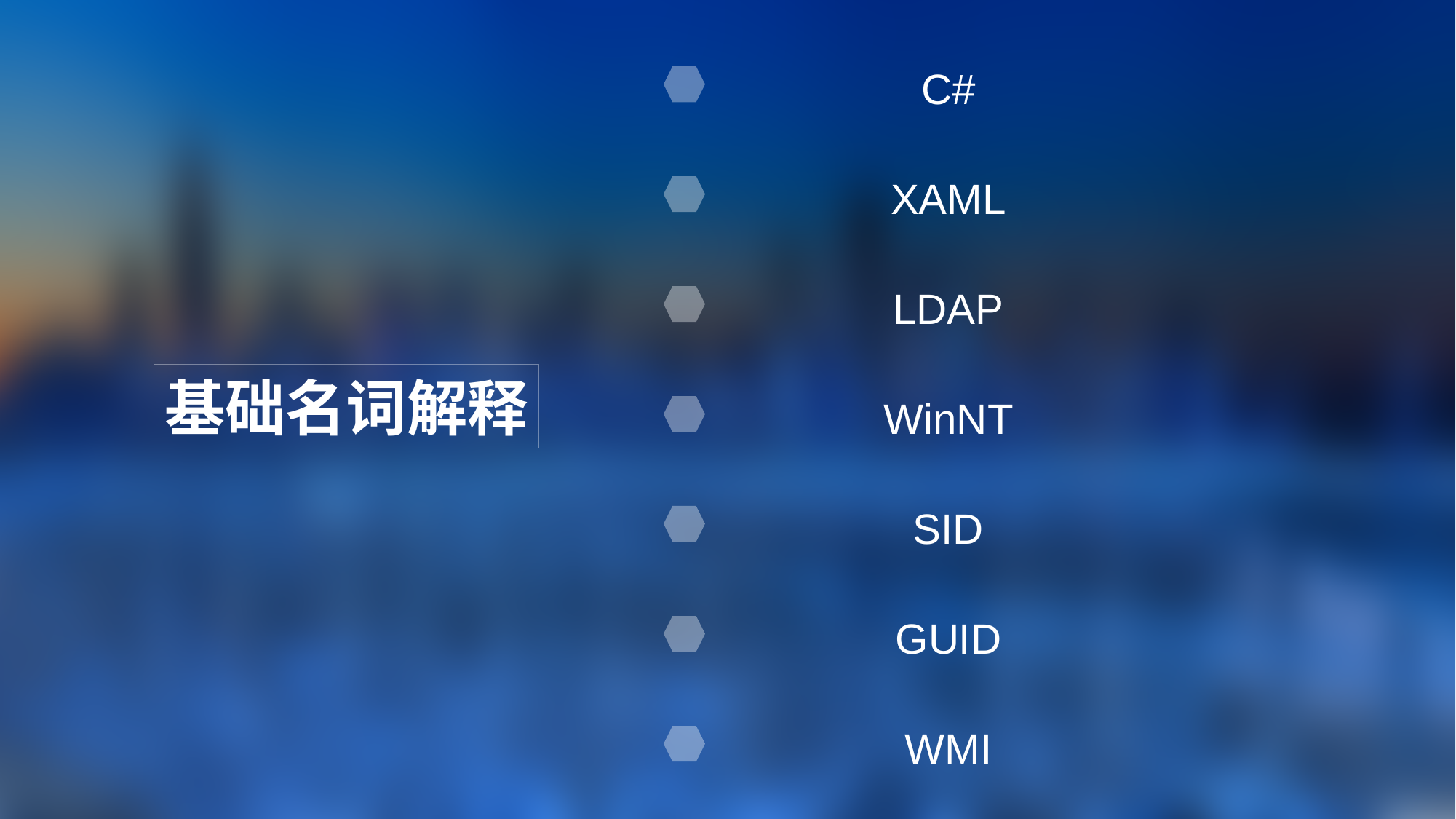

C#

XAML

LDAP

基础名词解释
WinNT

SID

GUID

WMI